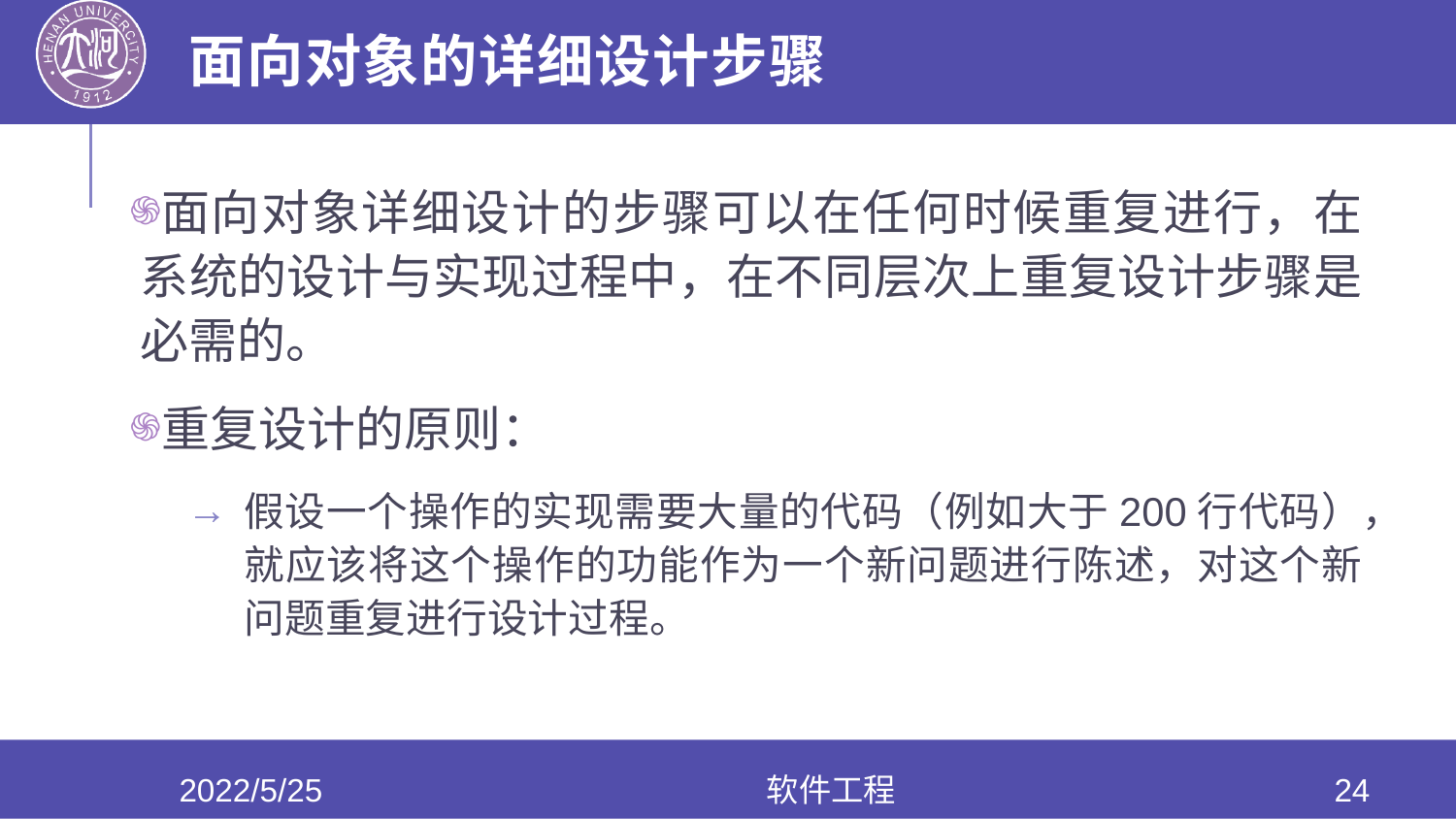

# 面向对象的详细设计步骤
面向对象详细设计的步骤可以在任何时候重复进行，在系统的设计与实现过程中，在不同层次上重复设计步骤是必需的。
重复设计的原则：
假设一个操作的实现需要大量的代码（例如大于200行代码），就应该将这个操作的功能作为一个新问题进行陈述，对这个新问题重复进行设计过程。
2022/5/25
软件工程
24